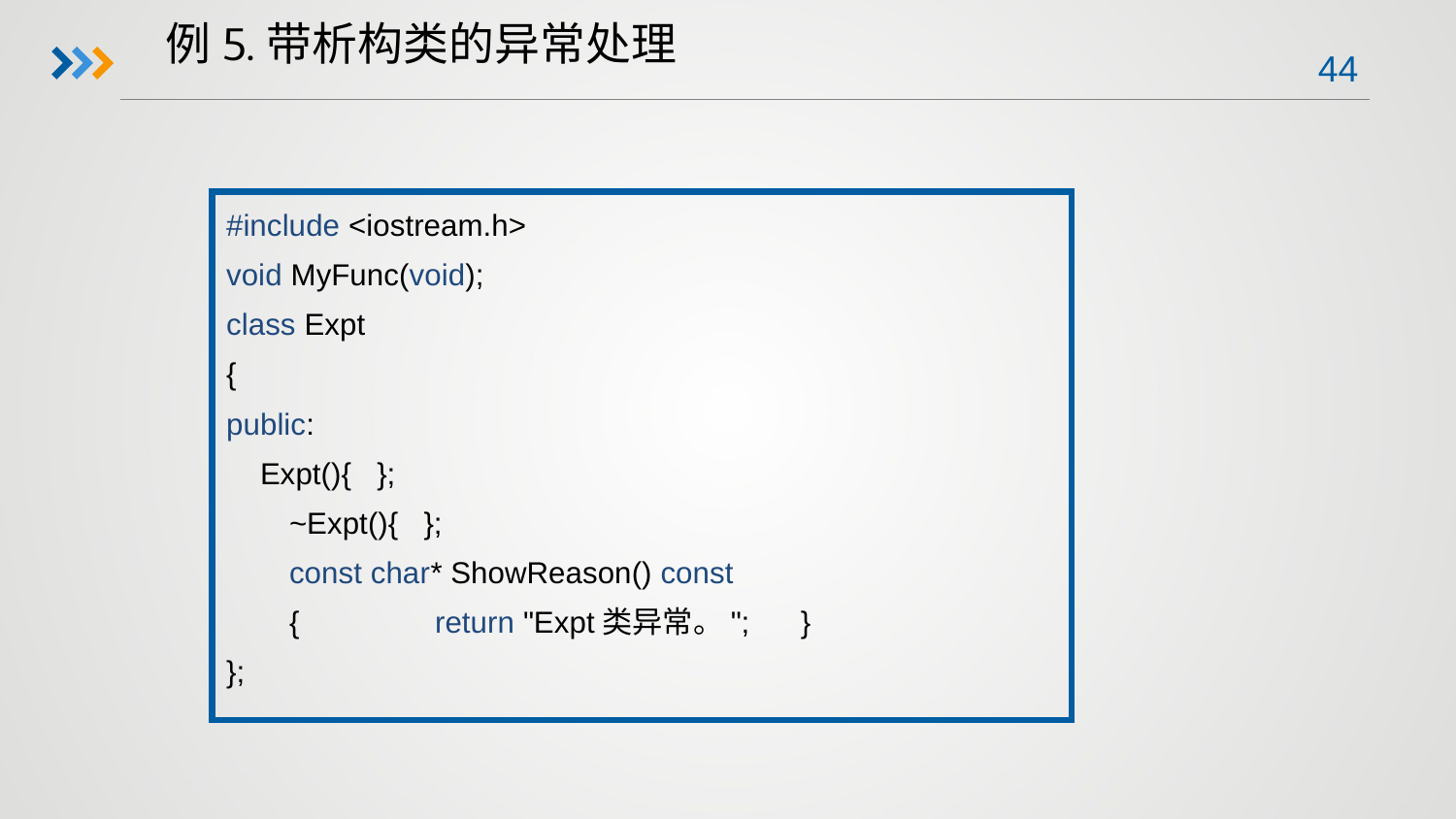

例5.带析构类的异常处理

#include <iostream.h>
void MyFunc(void);
class Expt
{
public:
    Expt(){   };
	 ~Expt(){   };
	 const char* ShowReason() const
	 {	 return "Expt类异常。";      }
};